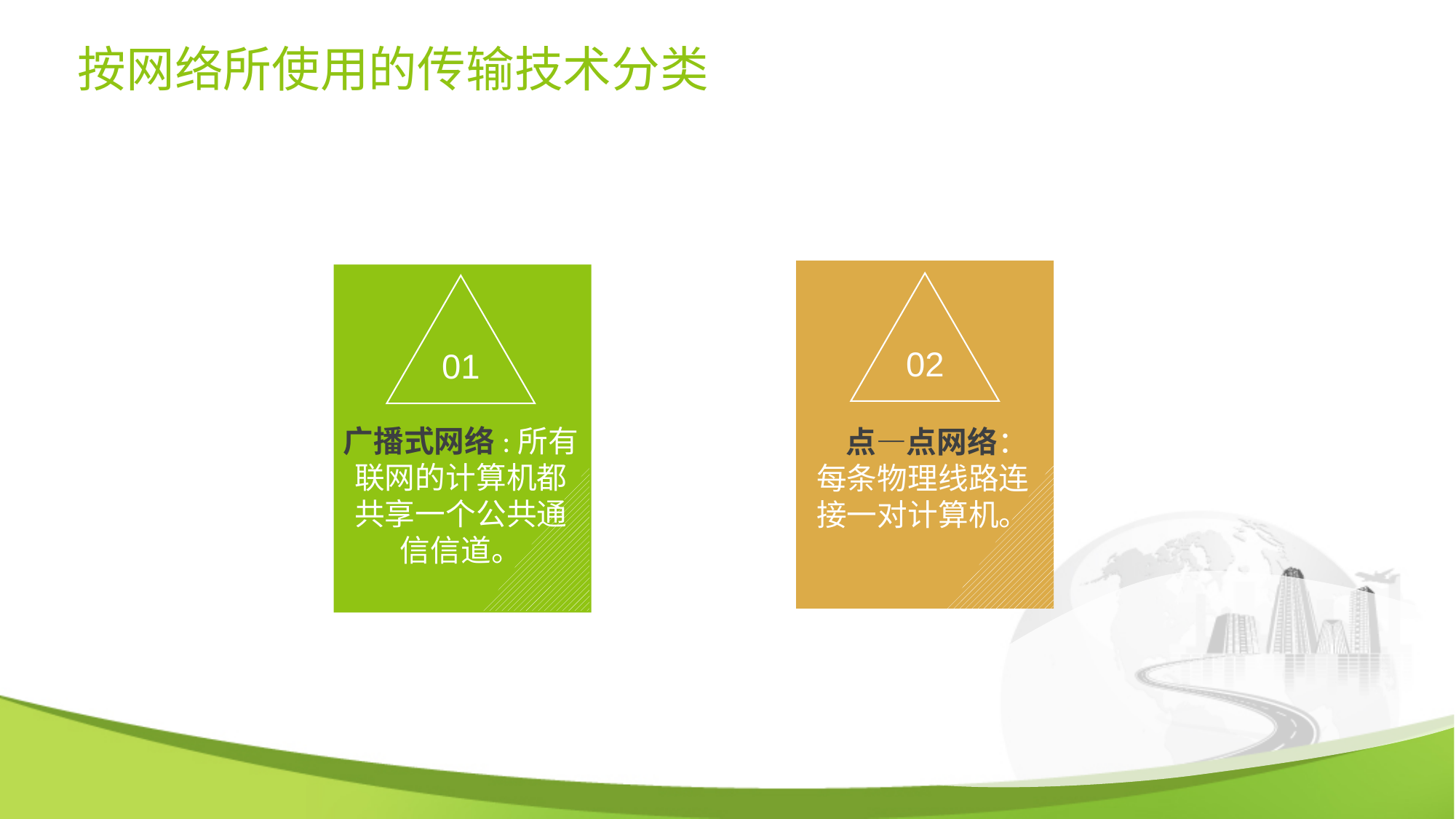

# 按网络所使用的传输技术分类

02
01
02
广播式网络:所有联网的计算机都共享一个公共通信信道。
   点—点网络：每条物理线路连接一对计算机。